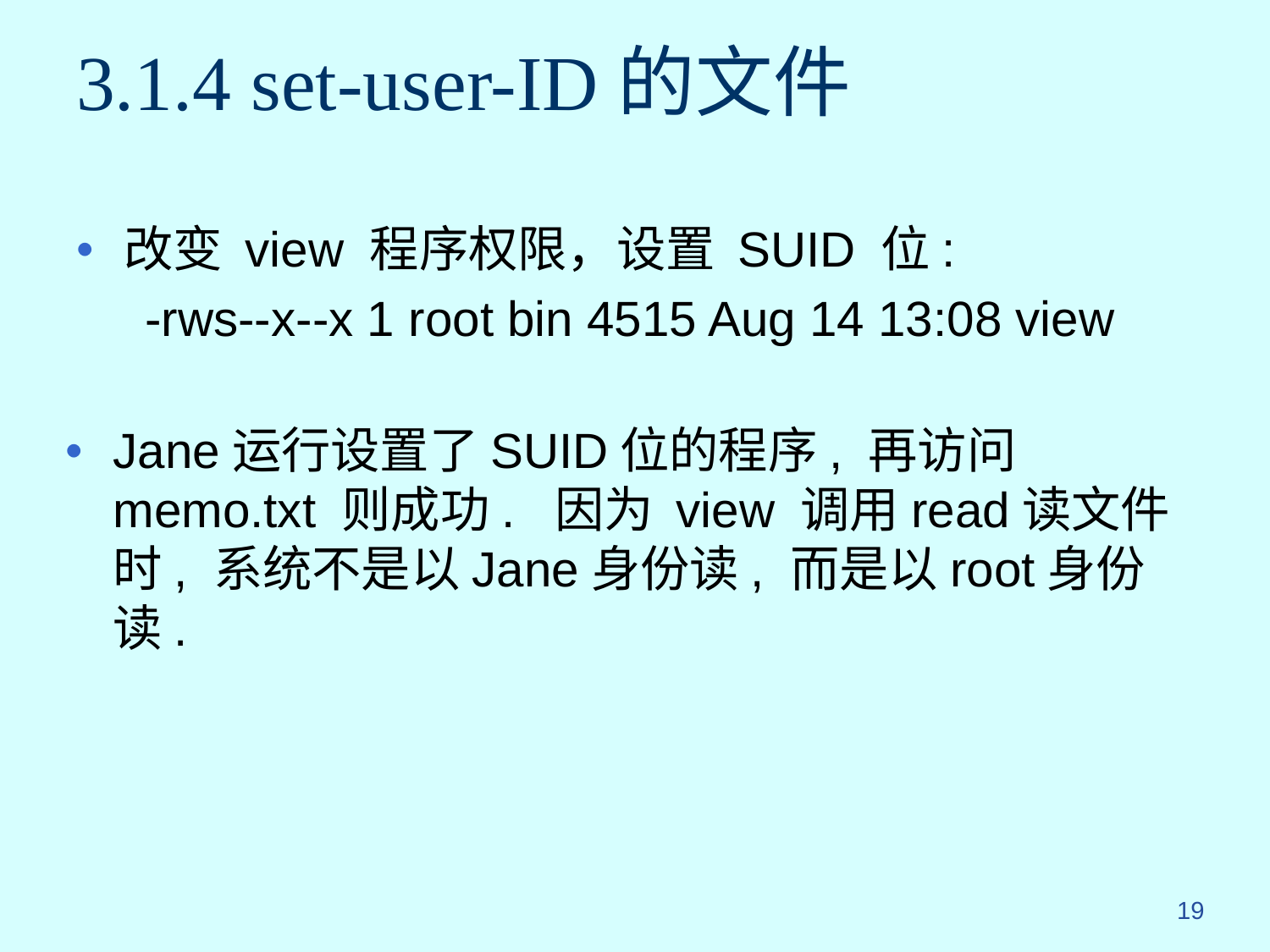

# 3.1.4 set-user-ID的文件
改变 view 程序权限，设置 SUID 位:
     -rws--x--x 1 root bin 4515 Aug 14 13:08 view
Jane运行设置了SUID位的程序, 再访问memo.txt 则成功.  因为 view 调用read读文件时, 系统不是以Jane身份读, 而是以root身份读.
19
19